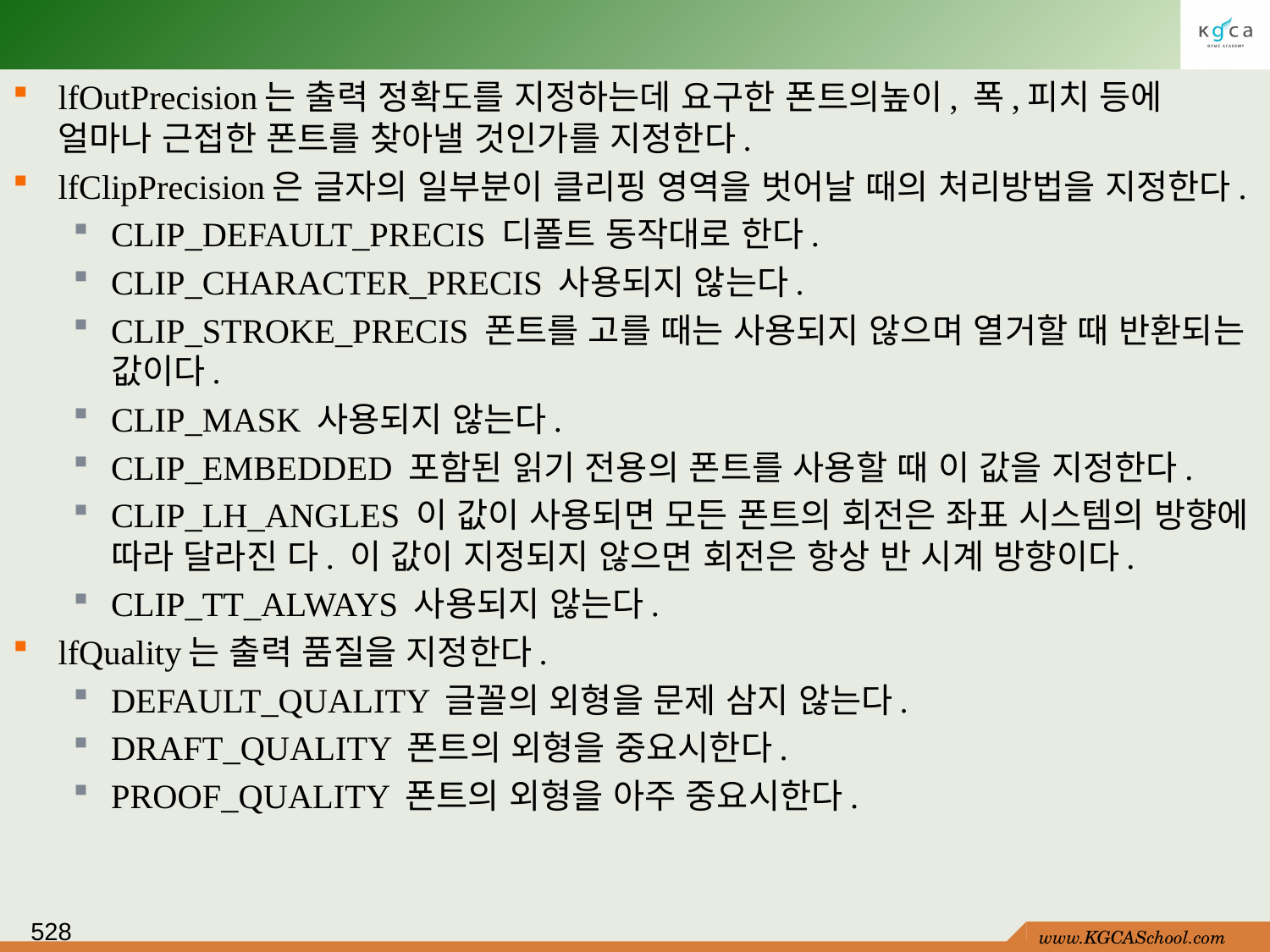

#
lfOutPrecision는 출력 정확도를 지정하는데 요구한 폰트의높이, 폭,피치 등에 얼마나 근접한 폰트를 찾아낼 것인가를 지정한다.
lfClipPrecision은 글자의 일부분이 클리핑 영역을 벗어날 때의 처리방법을 지정한다.
CLIP_DEFAULT_PRECIS 디폴트 동작대로 한다.
CLIP_CHARACTER_PRECIS 사용되지 않는다.
CLIP_STROKE_PRECIS 폰트를 고를 때는 사용되지 않으며 열거할 때 반환되는 값이다.
CLIP_MASK 사용되지 않는다.
CLIP_EMBEDDED 포함된 읽기 전용의 폰트를 사용할 때 이 값을 지정한다.
CLIP_LH_ANGLES 이 값이 사용되면 모든 폰트의 회전은 좌표 시스템의 방향에 따라 달라진 다. 이 값이 지정되지 않으면 회전은 항상 반 시계 방향이다.
CLIP_TT_ALWAYS 사용되지 않는다.
lfQuality는 출력 품질을 지정한다.
DEFAULT_QUALITY 글꼴의 외형을 문제 삼지 않는다.
DRAFT_QUALITY 폰트의 외형을 중요시한다.
PROOF_QUALITY 폰트의 외형을 아주 중요시한다.
528